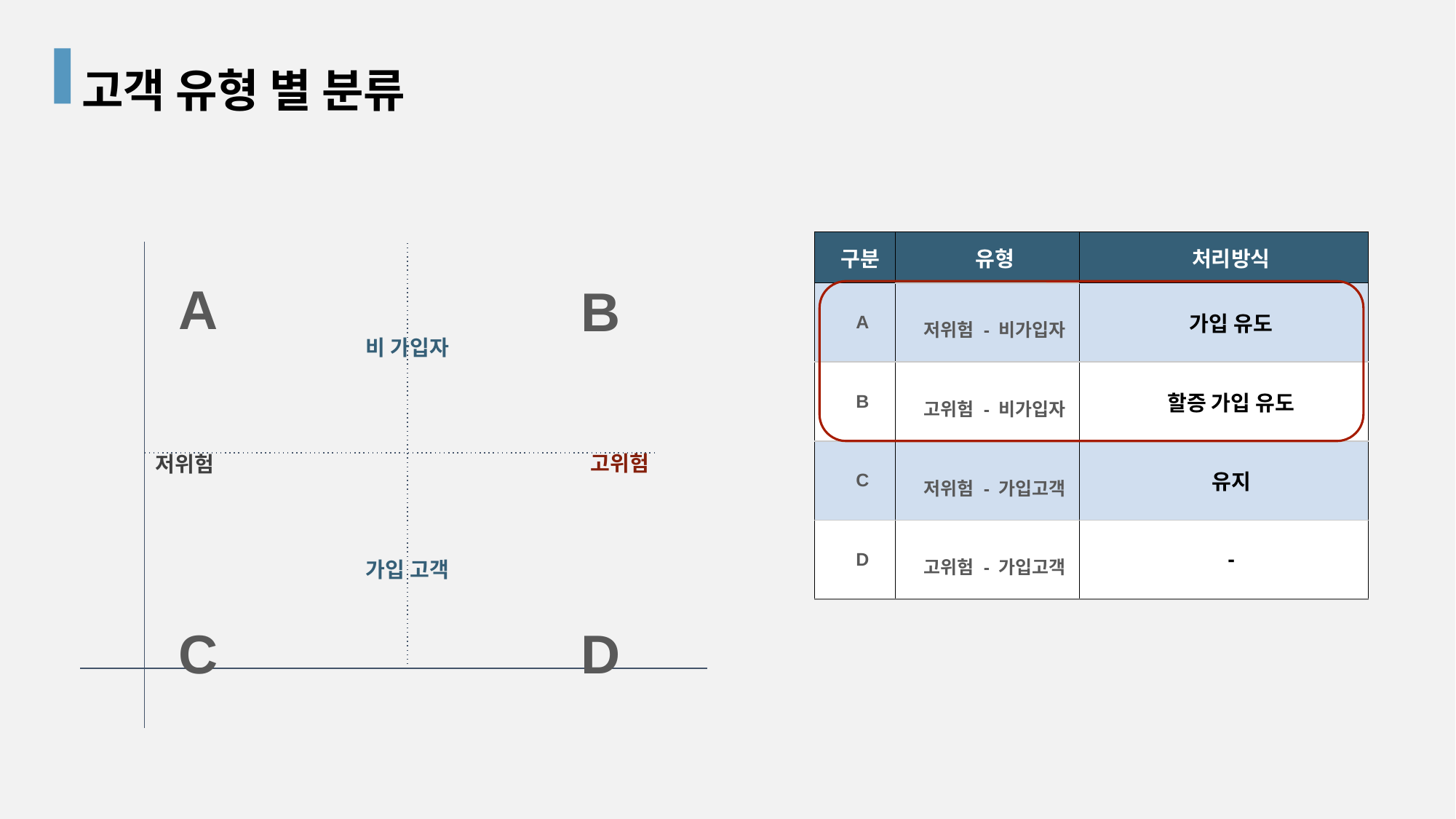

고객 유형 별 분류

| 구분 | 유형 | 처리방식 |  |  |  |
| --- | --- | --- | --- | --- | --- |
| A | 저위험 - 비가입자 | 가입 유도 |  |  |  |
| B | 고위험 - 비가입자 | 할증 가입 유도 |  |  |  |
| C | 저위험 - 가입고객 | 유지 |  |  |  |
| D | 고위험 - 가입고객 | - |  |  |  |
A
B

비 가입자

고위험
저위험
가입 고객

C
D